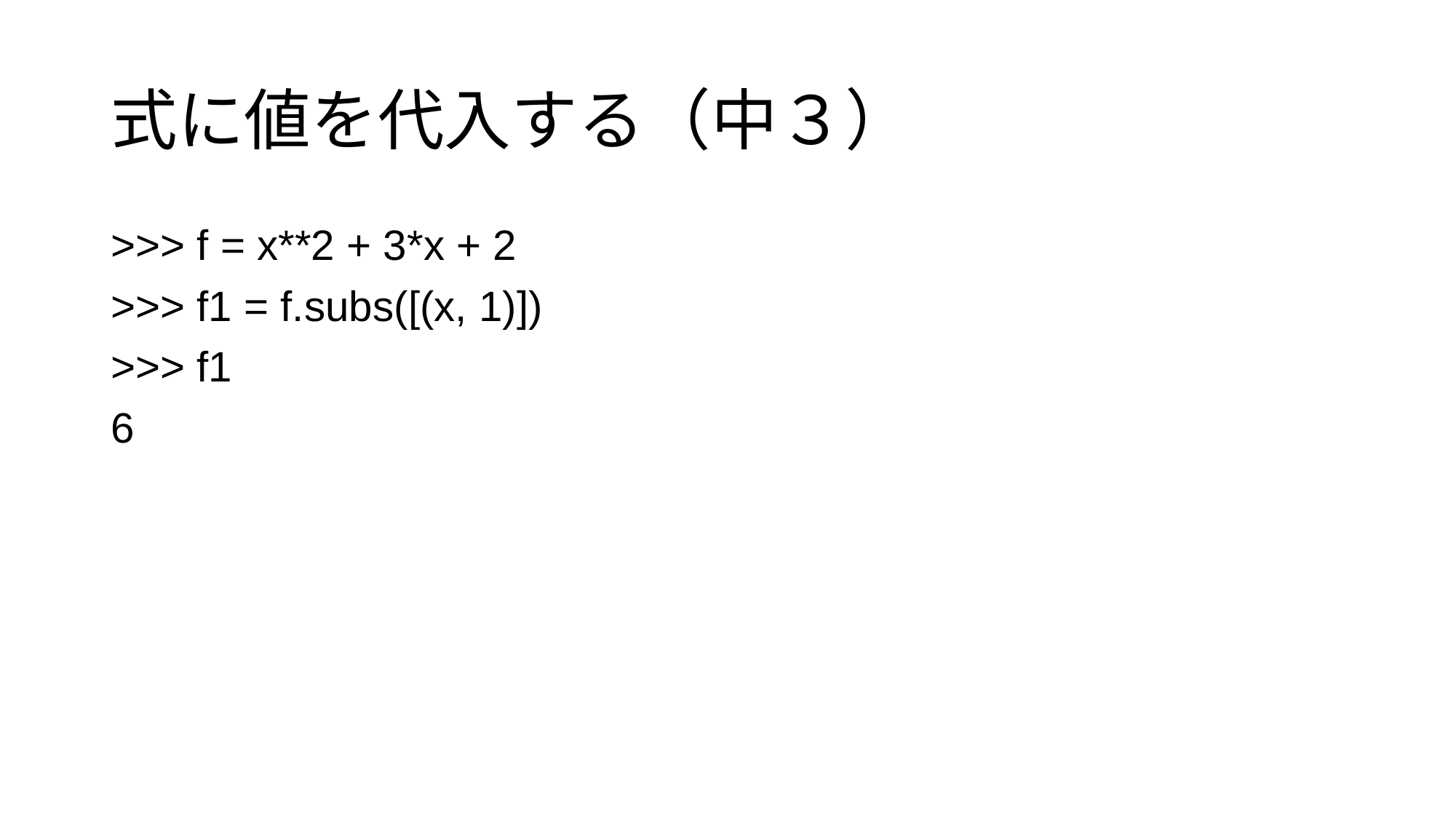

# 式に値を代入する（中３）
>>> f = x**2 + 3*x + 2
>>> f1 = f.subs([(x, 1)])
>>> f1
6